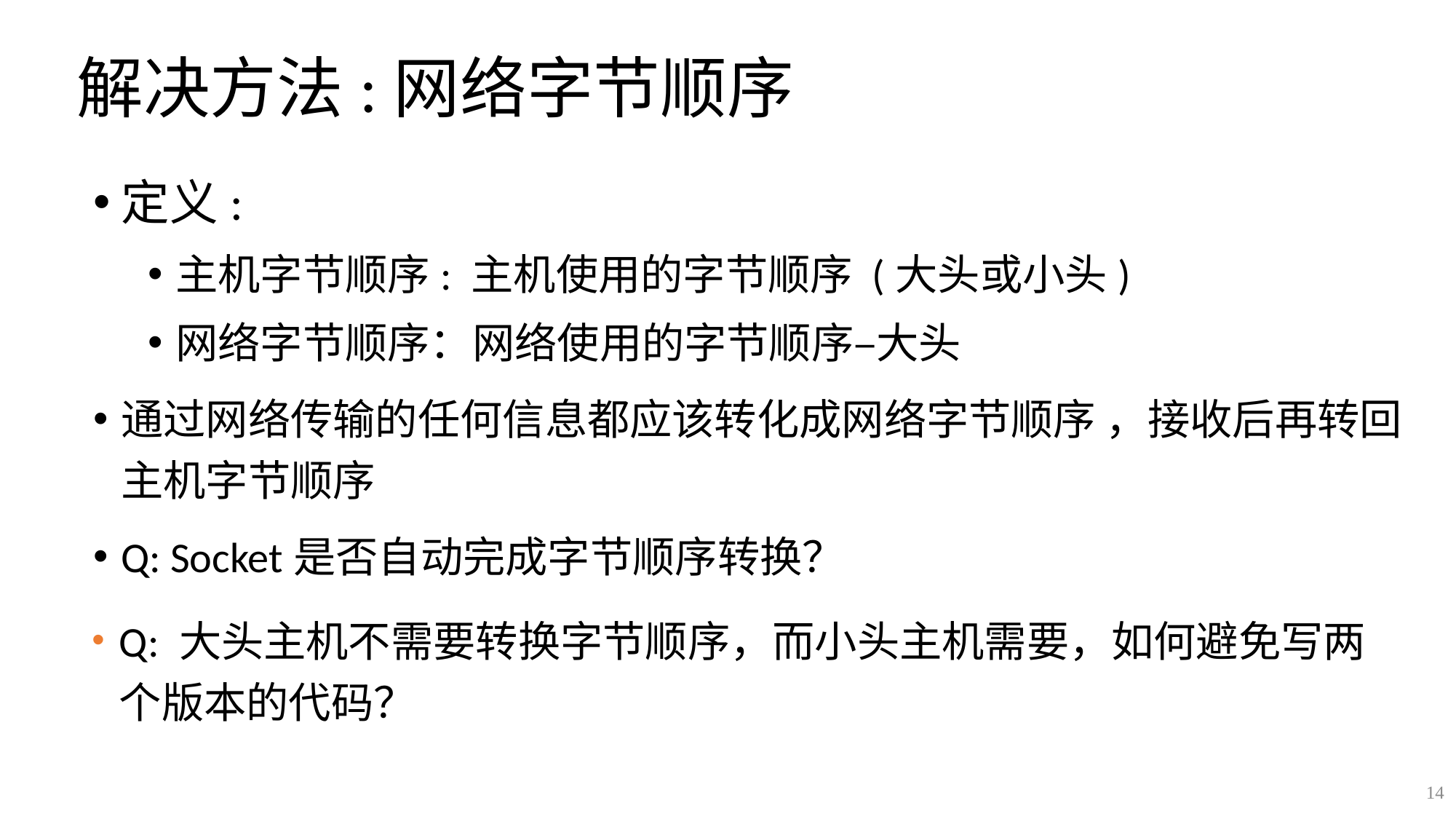

# 解决方法:网络字节顺序
定义:
主机字节顺序: 主机使用的字节顺序 (大头或小头)
网络字节顺序：网络使用的字节顺序–大头
通过网络传输的任何信息都应该转化成网络字节顺序 ，接收后再转回主机字节顺序
Q: Socket是否自动完成字节顺序转换？
Q: 大头主机不需要转换字节顺序，而小头主机需要，如何避免写两个版本的代码？

14